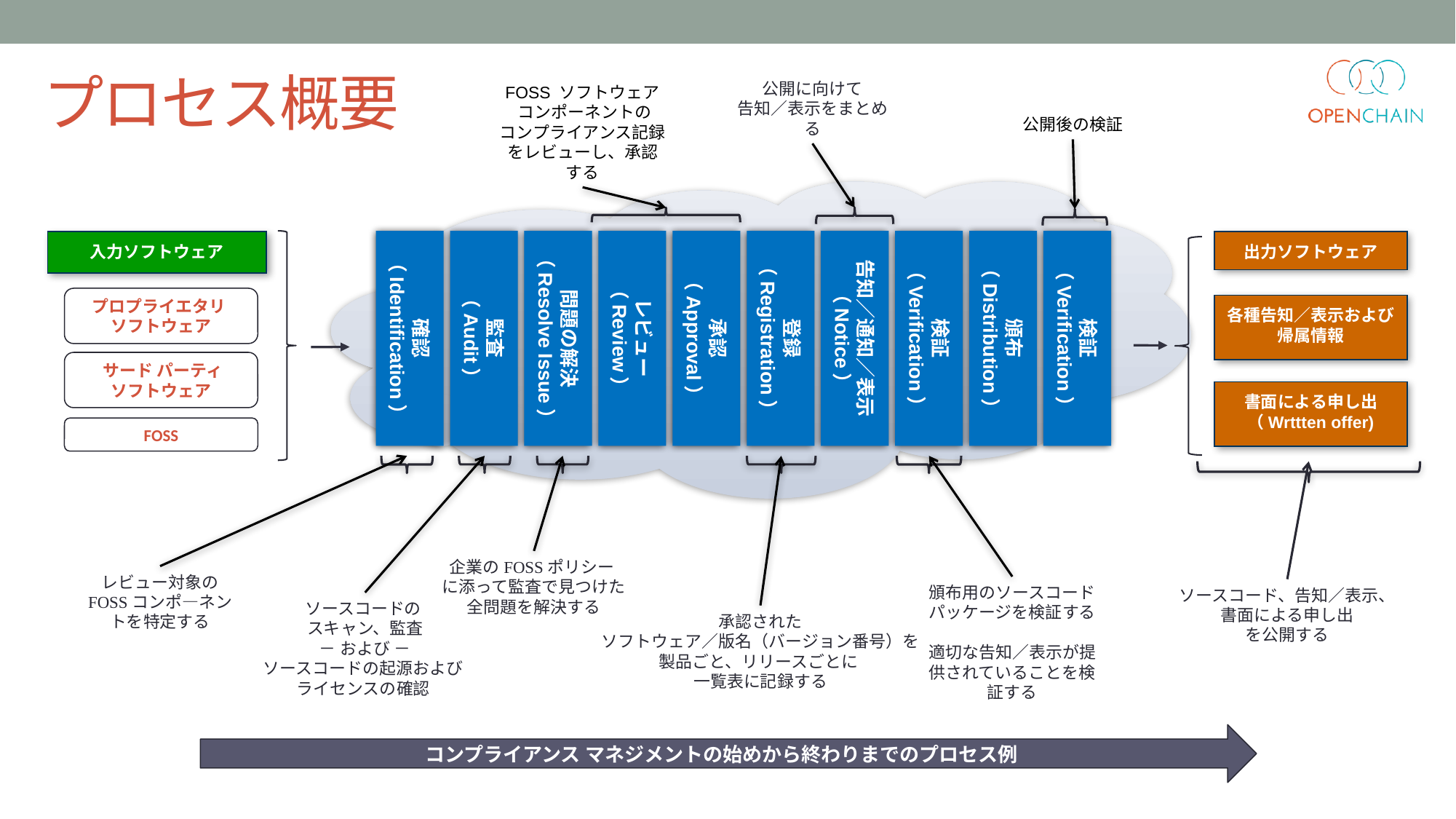

プロセス概要
公開に向けて
告知／表示をまとめる
FOSS ソフトウェア
 コンポーネントの
コンプライアンス記録をレビューし、承認する
公開後の検証

入力ソフトウェア
出力ソフトウェア

確認
（Identification）
監査
（Audit）
問題の解決
（Resolve Issue）
レビュー
（Review）
承認
（Approval）
登録
（Registration）
告知／通知／表示
（Notice）
検証
（Verification）
頒布
（Distribution）
検証
（Verification）
各種告知／表示および帰属情報

プロプライエタリ
ソフトウェア
書面による申し出
（Wrttten offer)
 サード パーティ
ソフトウェア

FOSS

企業のFOSSポリシー
に添って監査で見つけた
全問題を解決する
レビュー対象の
FOSSコンポ―ネントを特定する
頒布用のソースコード パッケージを検証する

適切な告知／表示が提供されていることを検証する
ソースコード、告知／表示、
書面による申し出
を公開する
ソースコードの
スキャン、監査
－ および －
ソースコードの起源および
ライセンスの確認
承認された
ソフトウェア／版名（バージョン番号）を
製品ごと、リリースごとに
一覧表に記録する

コンプライアンス マネジメントの始めから終わりまでのプロセス例